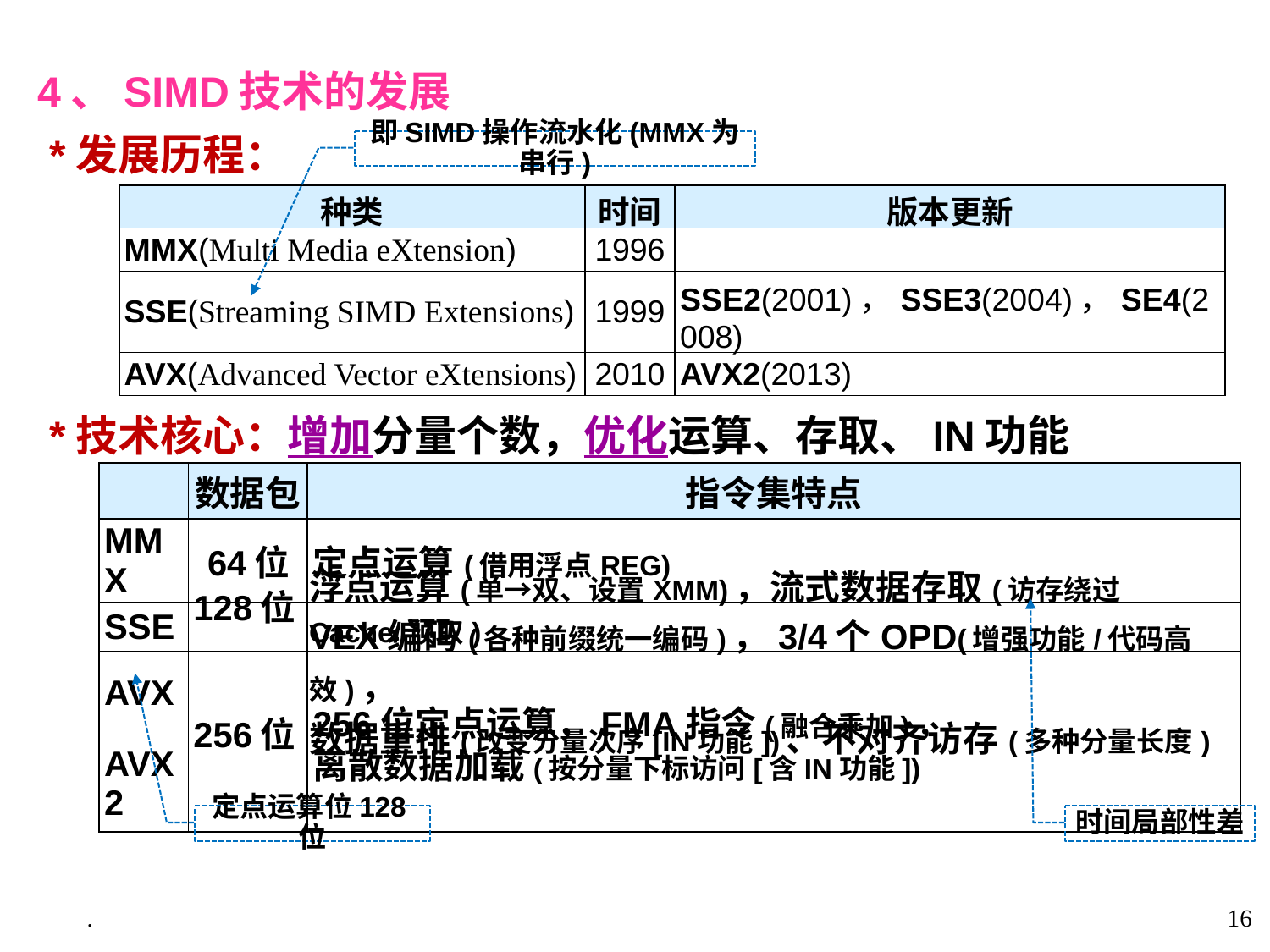

4、SIMD技术的发展
 *发展历程：

 *技术核心：增加分量个数，优化运算、存取、IN功能
即SIMD操作流水化(MMX为串行)
| 种类 | 时间 | 版本更新 |
| --- | --- | --- |
| MMX(Multi Media eXtension) | 1996 |  |
| SSE(Streaming SIMD Extensions) | 1999 | SSE2(2001)，SSE3(2004)，SE4(2008) |
| AVX(Advanced Vector eXtensions) | 2010 | AVX2(2013) |
|  | 数据包 | 指令集特点 |
| --- | --- | --- |
| MMX | 64位 | 定点运算(借用浮点REG) |
| SSE |  |  |
| AVX |  |  |
| AVX2 |  |  |
| 128位 | 浮点运算(单→双、设置XMM)，流式数据存取(访存绕过Cache/预取) |
| --- | --- |
| 256位 | VEX编码(各种前缀统一编码)，3/4个OPD(增强功能/代码高效)， 数据重排(改变分量次序[IN功能])、不对齐访存(多种分量长度) |
| --- | --- |
|  |  |
256位定点运算，FMA指令(融合乘加)，
离散数据加载(按分量下标访问[含IN功能])
定点运算位128位
时间局部性差
.
16